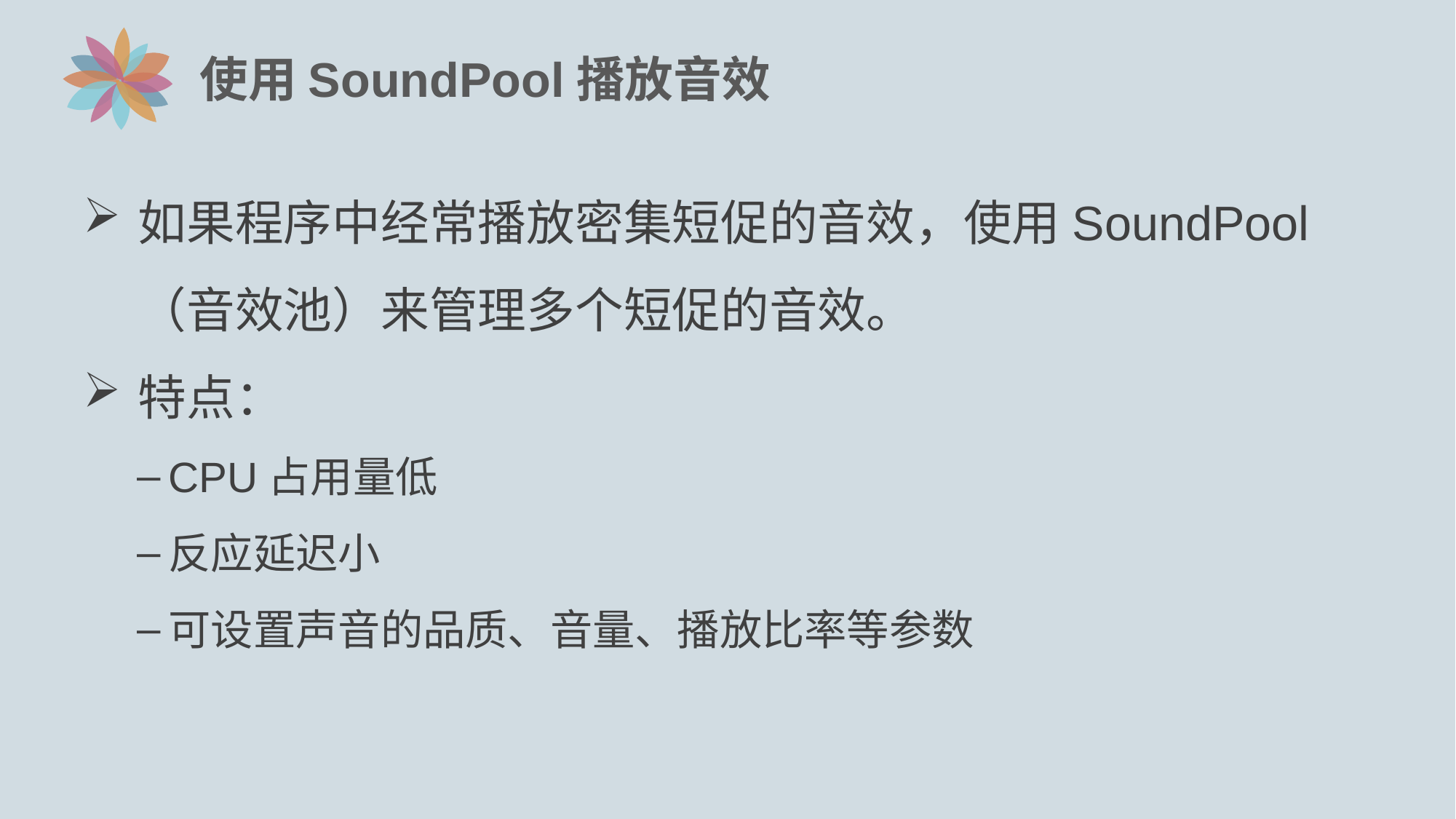

# 使用SoundPool播放音效
如果程序中经常播放密集短促的音效，使用SoundPool（音效池）来管理多个短促的音效。
特点：
CPU占用量低
反应延迟小
可设置声音的品质、音量、播放比率等参数